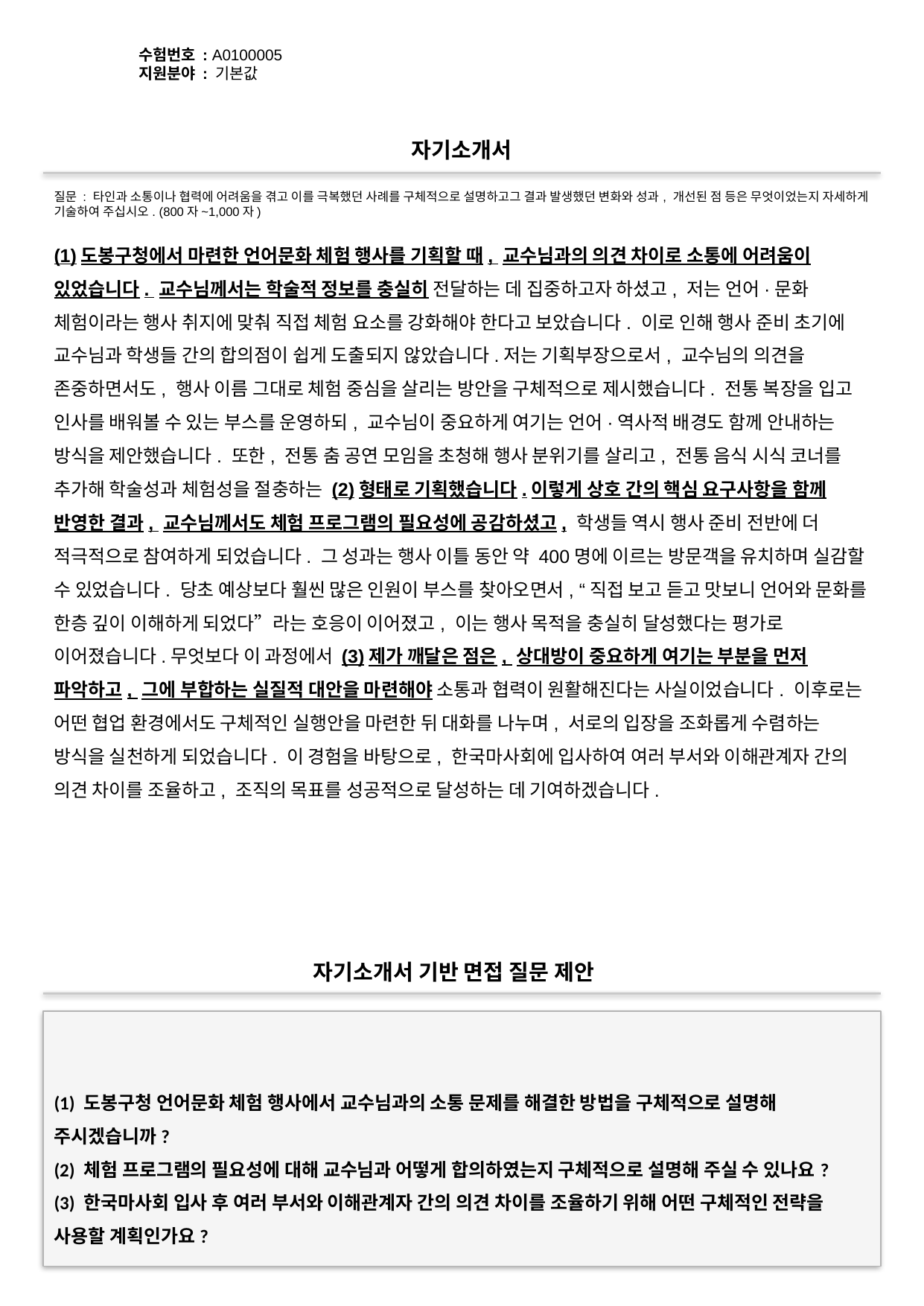

수험번호 : A0100005
지원분야 : 기본값
#

자기소개서

질문 : 타인과 소통이나 협력에 어려움을 겪고 이를 극복했던 사례를 구체적으로 설명하고그 결과 발생했던 변화와 성과, 개선된 점 등은 무엇이었는지 자세하게 기술하여 주십시오. (800자~1,000자)

(1)도봉구청에서 마련한 언어문화 체험 행사를 기획할 때, 교수님과의 의견 차이로 소통에 어려움이 있었습니다. 교수님께서는 학술적 정보를 충실히 전달하는 데 집중하고자 하셨고, 저는 언어·문화 체험이라는 행사 취지에 맞춰 직접 체험 요소를 강화해야 한다고 보았습니다. 이로 인해 행사 준비 초기에 교수님과 학생들 간의 합의점이 쉽게 도출되지 않았습니다.저는 기획부장으로서, 교수님의 의견을 존중하면서도, 행사 이름 그대로 체험 중심을 살리는 방안을 구체적으로 제시했습니다. 전통 복장을 입고 인사를 배워볼 수 있는 부스를 운영하되, 교수님이 중요하게 여기는 언어·역사적 배경도 함께 안내하는 방식을 제안했습니다. 또한, 전통 춤 공연 모임을 초청해 행사 분위기를 살리고, 전통 음식 시식 코너를 추가해 학술성과 체험성을 절충하는 (2)형태로 기획했습니다.이렇게 상호 간의 핵심 요구사항을 함께 반영한 결과, 교수님께서도 체험 프로그램의 필요성에 공감하셨고, 학생들 역시 행사 준비 전반에 더 적극적으로 참여하게 되었습니다. 그 성과는 행사 이틀 동안 약 400명에 이르는 방문객을 유치하며 실감할 수 있었습니다. 당초 예상보다 훨씬 많은 인원이 부스를 찾아오면서, “직접 보고 듣고 맛보니 언어와 문화를 한층 깊이 이해하게 되었다”라는 호응이 이어졌고, 이는 행사 목적을 충실히 달성했다는 평가로 이어졌습니다.무엇보다 이 과정에서 (3)제가 깨달은 점은, 상대방이 중요하게 여기는 부분을 먼저 파악하고, 그에 부합하는 실질적 대안을 마련해야 소통과 협력이 원활해진다는 사실이었습니다. 이후로는 어떤 협업 환경에서도 구체적인 실행안을 마련한 뒤 대화를 나누며, 서로의 입장을 조화롭게 수렴하는 방식을 실천하게 되었습니다. 이 경험을 바탕으로, 한국마사회에 입사하여 여러 부서와 이해관계자 간의 의견 차이를 조율하고, 조직의 목표를 성공적으로 달성하는 데 기여하겠습니다.

자기소개서 기반 면접 질문 제안

(1) 도봉구청 언어문화 체험 행사에서 교수님과의 소통 문제를 해결한 방법을 구체적으로 설명해 주시겠습니까?
(2) 체험 프로그램의 필요성에 대해 교수님과 어떻게 합의하였는지 구체적으로 설명해 주실 수 있나요?
(3) 한국마사회 입사 후 여러 부서와 이해관계자 간의 의견 차이를 조율하기 위해 어떤 구체적인 전략을 사용할 계획인가요?